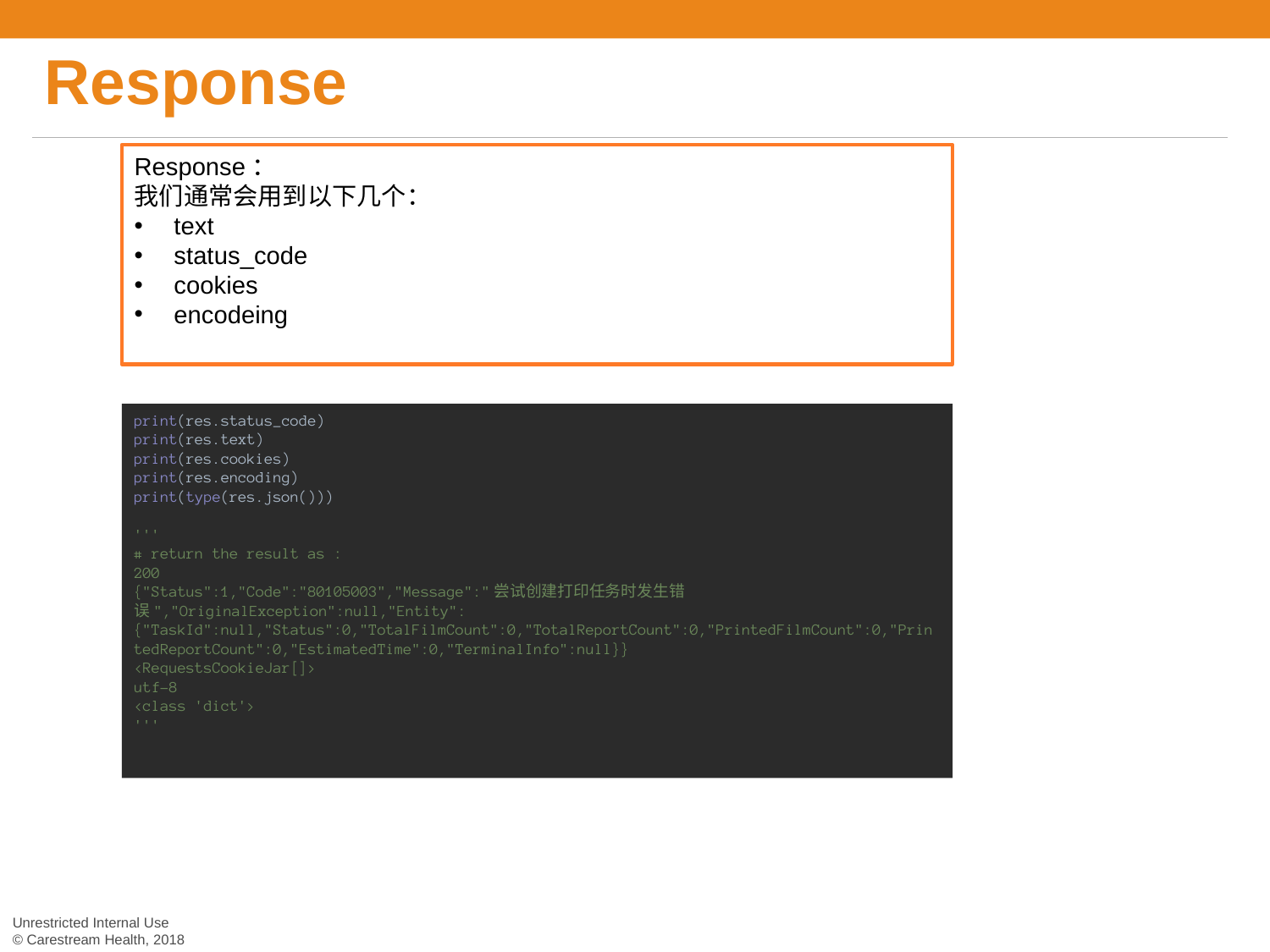

# Response
Response：
我们通常会用到以下几个：
text
status_code
cookies
encodeing

print(res.status_code)
print(res.text)
print(res.cookies)
print(res.encoding)
print(type(res.json()))
'''
# return the result as :
200
{"Status":1,"Code":"80105003","Message":"尝试创建打印任务时发生错误","OriginalException":null,"Entity":{"TaskId":null,"Status":0,"TotalFilmCount":0,"TotalReportCount":0,"PrintedFilmCount":0,"PrintedReportCount":0,"EstimatedTime":0,"TerminalInfo":null}}
<RequestsCookieJar[]>
utf-8
<class 'dict'>
'''
Unrestricted Internal Use
© Carestream Health, 2018